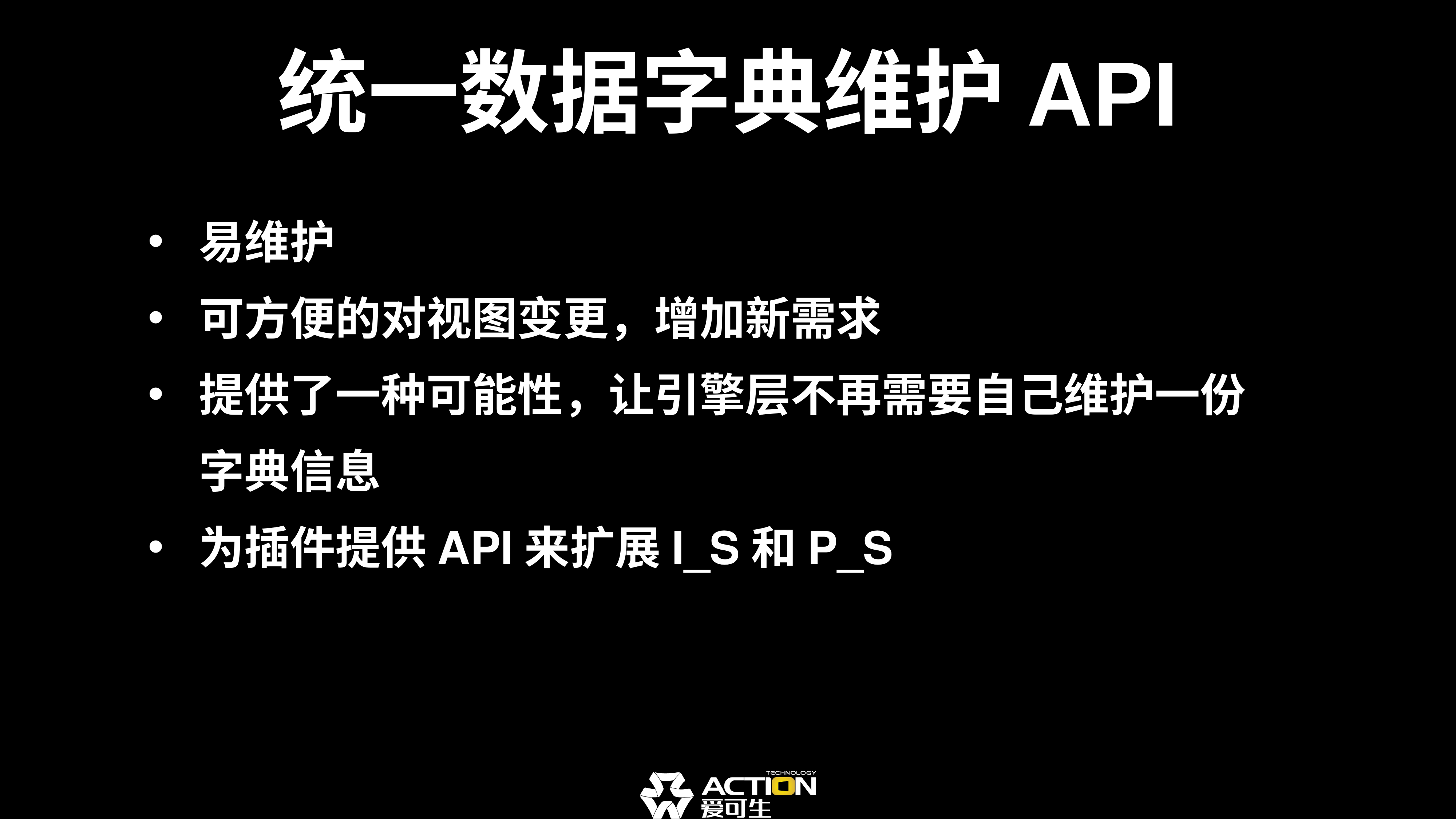

# 统一数据字典维护API
易维护
可方便的对视图变更，增加新需求
提供了一种可能性，让引擎层不再需要自己维护一份字典信息
为插件提供API来扩展I_S和P_S